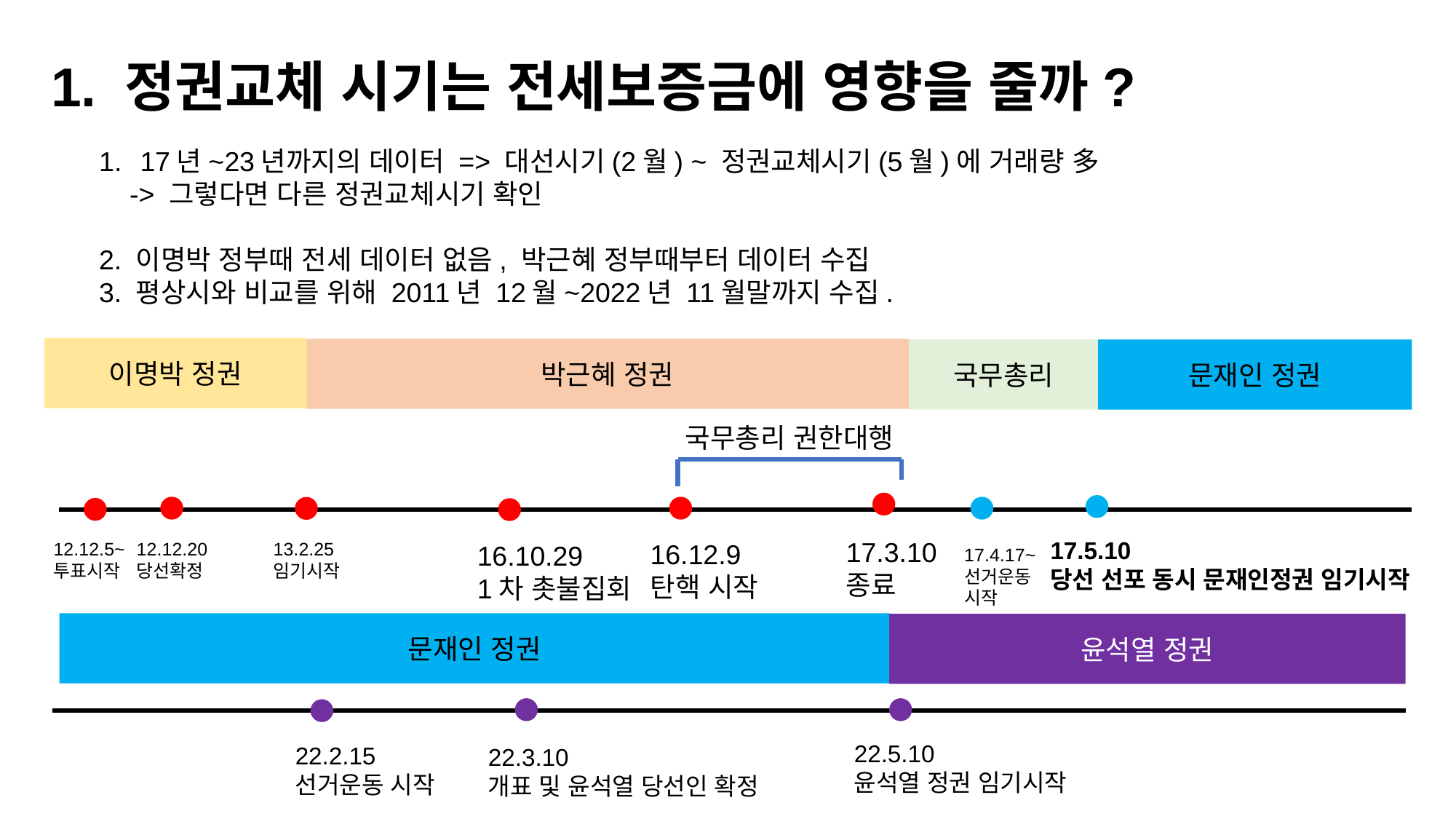

1. 정권교체 시기는 전세보증금에 영향을 줄까?
17년~23년까지의 데이터 => 대선시기(2월) ~ 정권교체시기(5월)에 거래량 多
    -> 그렇다면 다른 정권교체시기 확인

2. 이명박 정부때 전세 데이터 없음, 박근혜 정부때부터 데이터 수집
3. 평상시와 비교를 위해 2011년 12월~2022년 11월말까지 수집.
이명박 정권
박근혜 정권
국무총리
문재인 정권
국무총리 권한대행

17.3.10
종료
17.5.10
당선 선포 동시 문재인정권 임기시작
12.12.5~
투표시작
12.12.20
당선확정
16.12.9
탄핵 시작
13.2.25
임기시작
16.10.29
1차 촛불집회
17.4.17~
선거운동
시작
문재인 정권
윤석열 정권

22.5.10
윤석열 정권 임기시작
22.2.15
선거운동 시작
22.3.10
개표 및 윤석열 당선인 확정